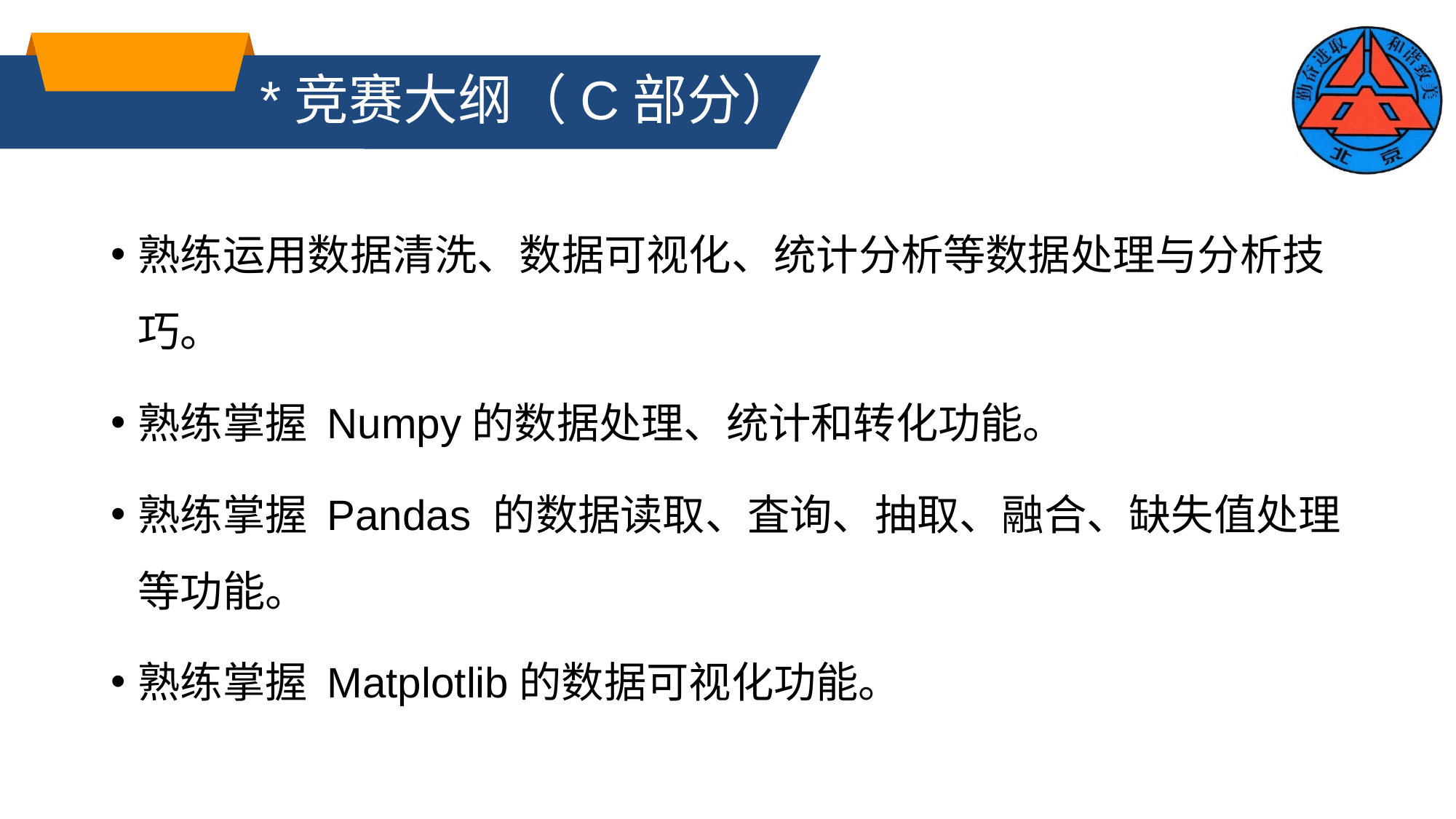

# *竞赛大纲（C部分）
熟练运用数据清洗、数据可视化、统计分析等数据处理与分析技巧。
熟练掌握 Numpy的数据处理、统计和转化功能。
熟练掌握 Pandas 的数据读取、査询、抽取、融合、缺失值处理等功能。
熟练掌握 Matplotlib的数据可视化功能。